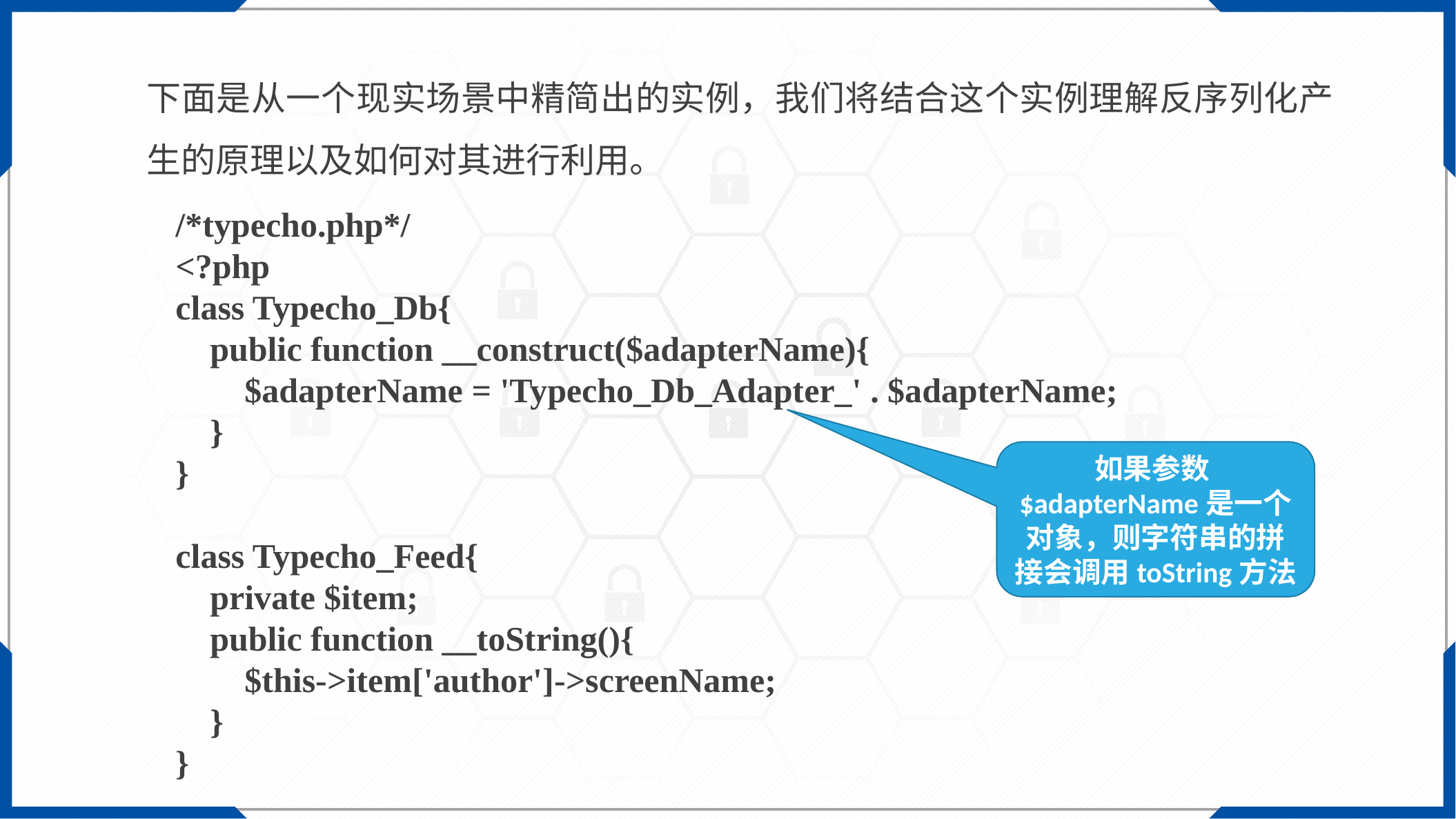

下面是从一个现实场景中精简出的实例，我们将结合这个实例理解反序列化产生的原理以及如何对其进行利用。
/*typecho.php*/
<?php
class Typecho_Db{
    public function __construct($adapterName){
        $adapterName = 'Typecho_Db_Adapter_' . $adapterName;
    }
}

class Typecho_Feed{
    private $item;
    public function __toString(){
        $this->item['author']->screenName;
    }
}
如果参数$adapterName是一个对象，则字符串的拼接会调用toString方法